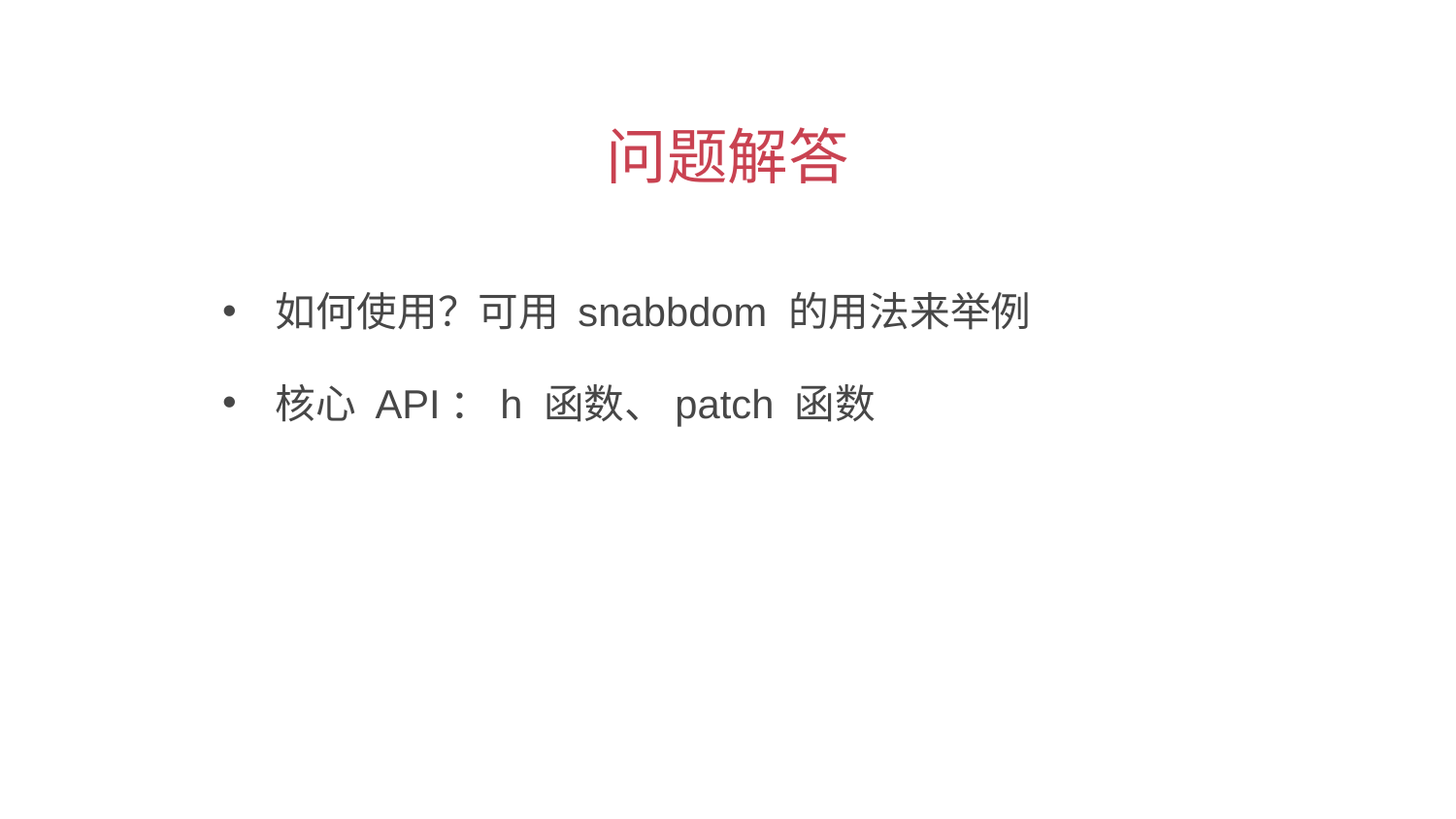

问题解答
 如何使用？可用 snabbdom 的用法来举例
 核心 API：h 函数、patch 函数